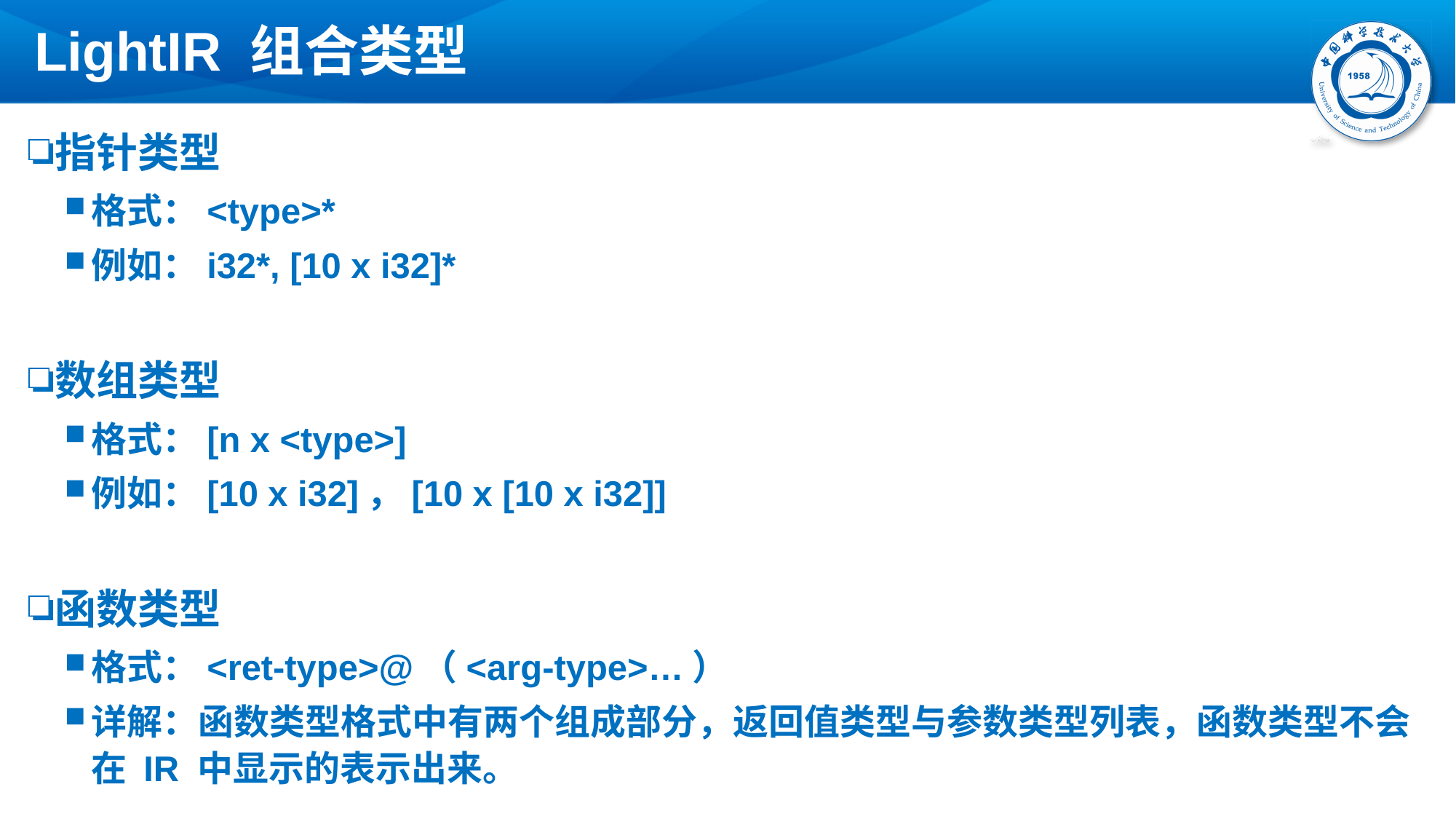

# LightIR 组合类型
指针类型
格式：<type>*
例如：i32*, [10 x i32]*

数组类型
格式：[n x <type>]
例如：[10 x i32]，[10 x [10 x i32]]

函数类型
格式：<ret-type>@（<arg-type>…）
详解：函数类型格式中有两个组成部分，返回值类型与参数类型列表，函数类型不会在 IR 中显示的表示出来。